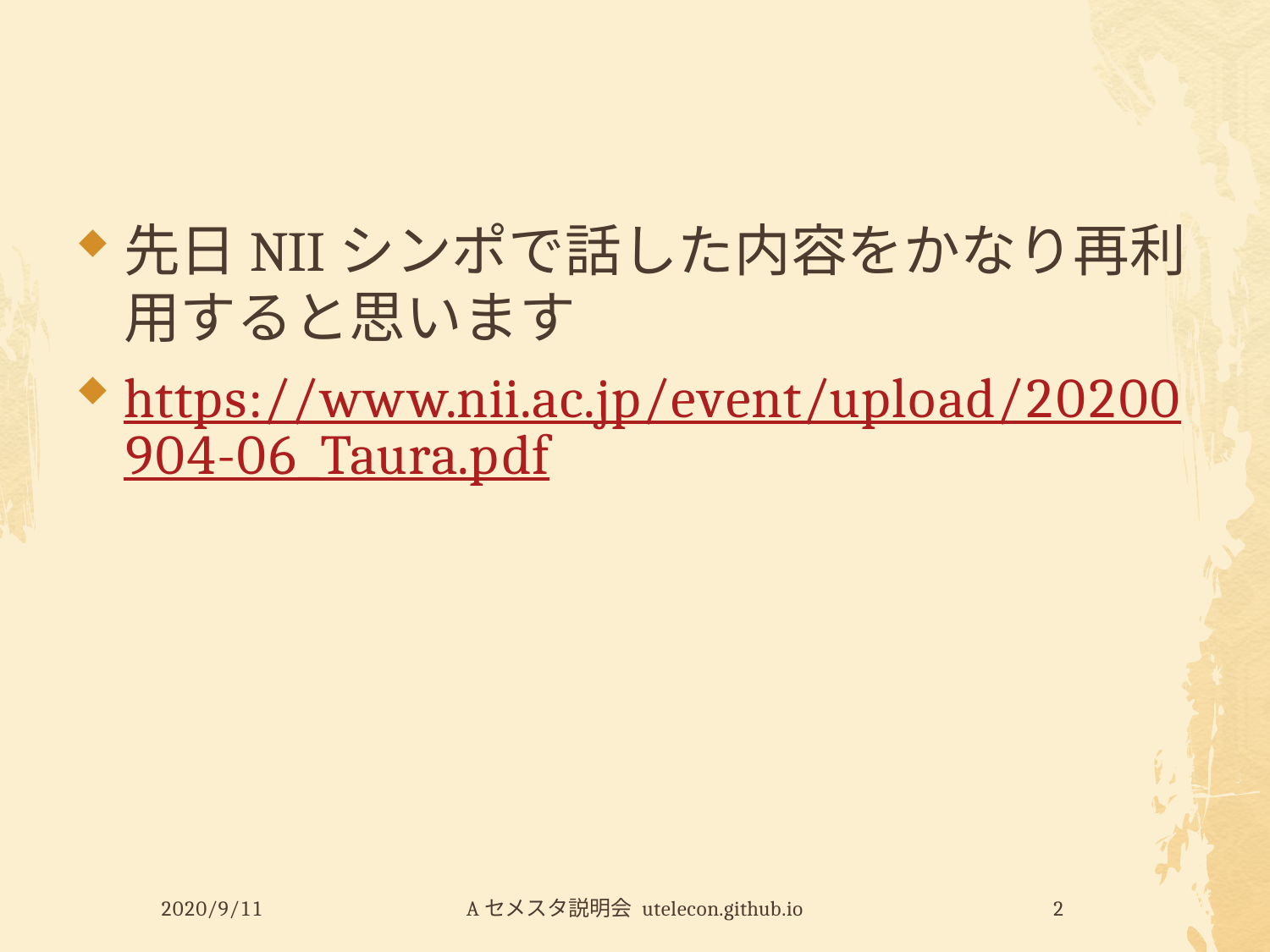

#
先日NIIシンポで話した内容をかなり再利用すると思います
https://www.nii.ac.jp/event/upload/20200904-06_Taura.pdf
2020/9/11
Aセメスタ説明会 utelecon.github.io
2